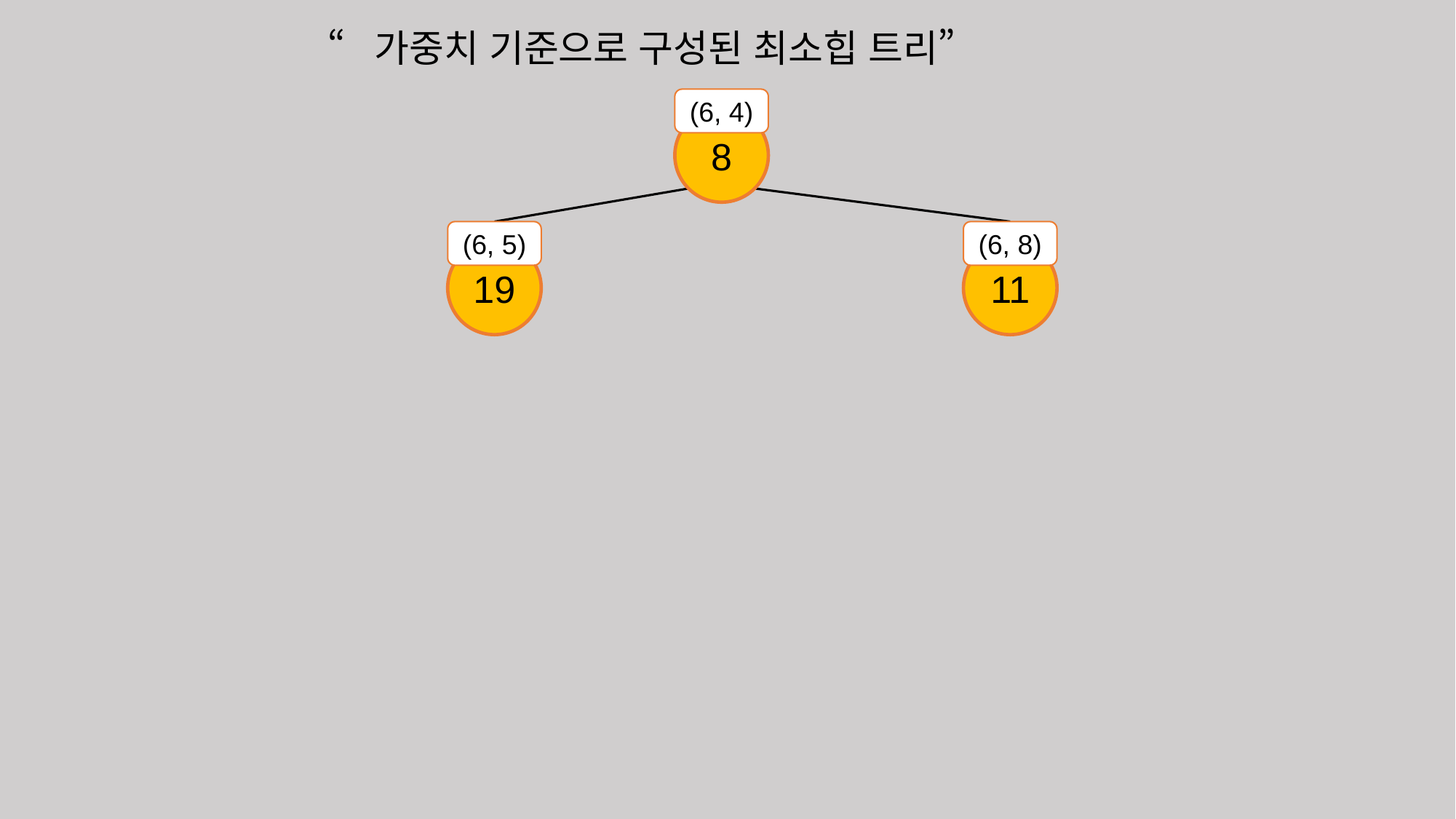

“가중치 기준으로 구성된 최소힙 트리”
(6, 4)
8
(6, 5)
19
(6, 8)
11